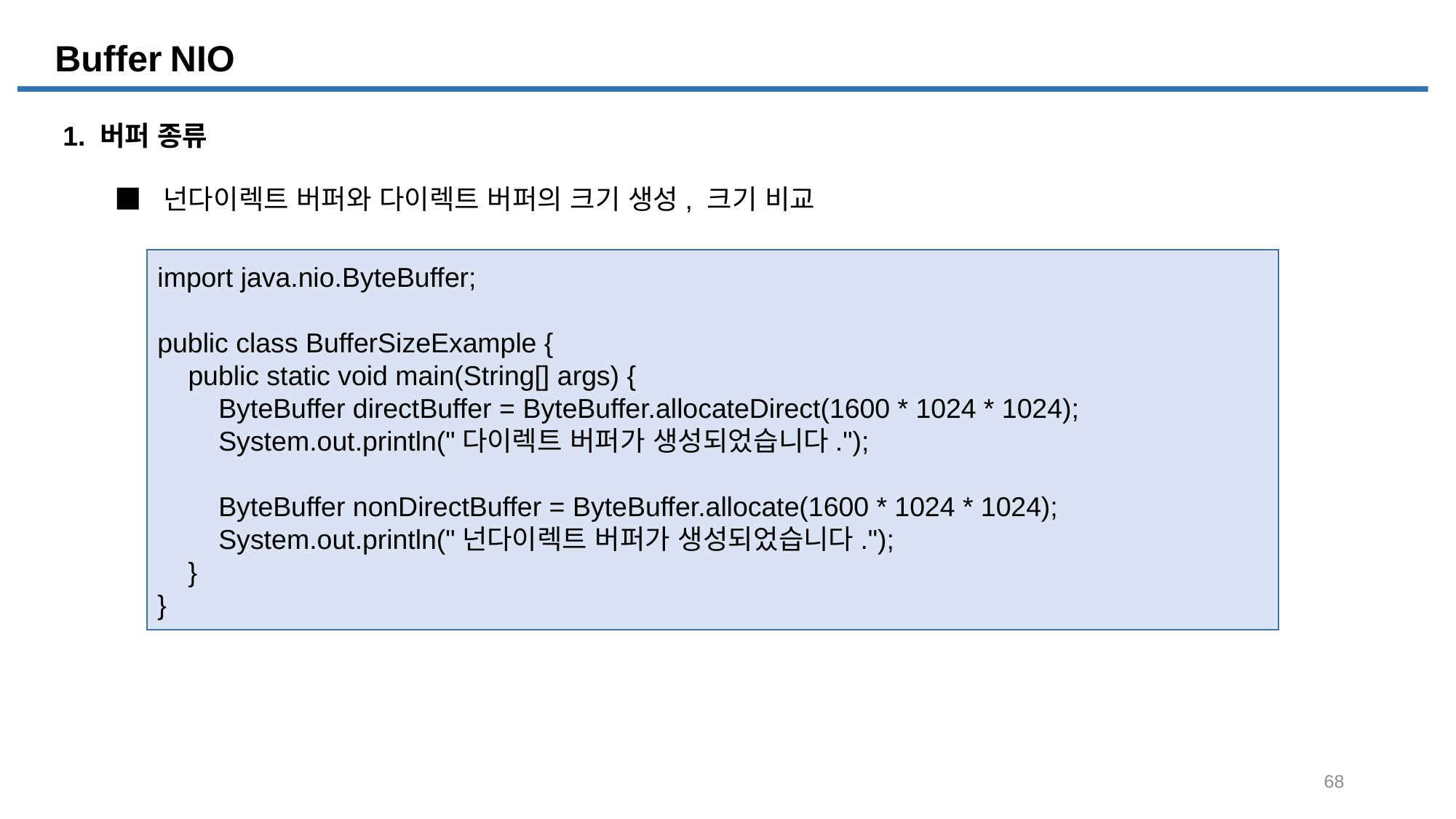

NIO

Buffer
1. 버퍼 종류
■  넌다이렉트 버퍼와 다이렉트 버퍼의 크기 생성, 크기 비교

import java.nio.ByteBuffer;

public class BufferSizeExample {
    public static void main(String[] args) {
        ByteBuffer directBuffer = ByteBuffer.allocateDirect(1600 * 1024 * 1024);
        System.out.println("다이렉트 버퍼가 생성되었습니다.");

        ByteBuffer nonDirectBuffer = ByteBuffer.allocate(1600 * 1024 * 1024);
        System.out.println("넌다이렉트 버퍼가 생성되었습니다.");
    }
}
68